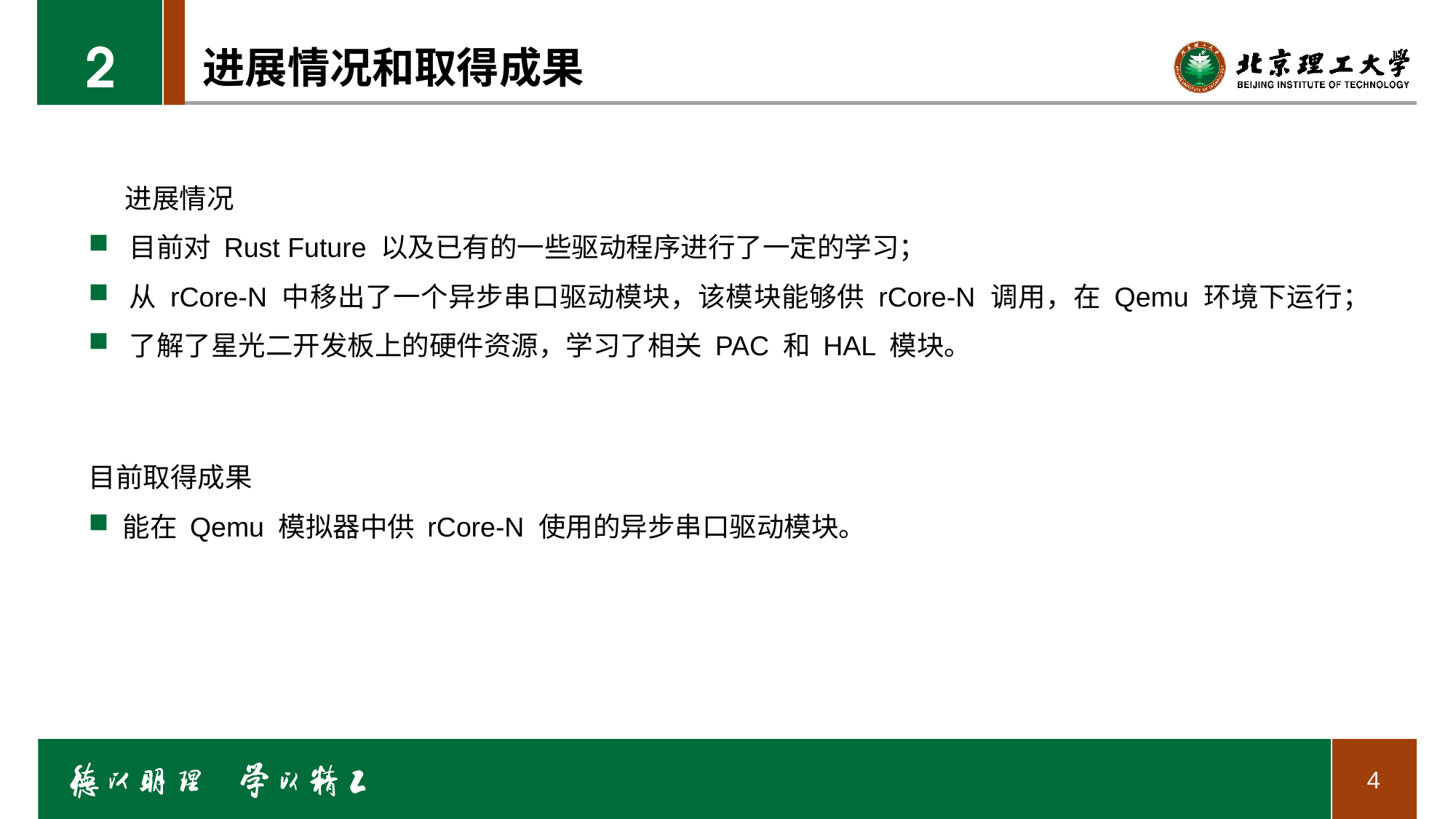

2
# 进展情况和取得成果

进展情况
目前对 Rust Future 以及已有的一些驱动程序进行了一定的学习；
从 rCore-N 中移出了一个异步串口驱动模块，该模块能够供 rCore-N 调用，在 Qemu 环境下运行；
了解了星光二开发板上的硬件资源，学习了相关 PAC 和 HAL 模块。

目前取得成果
能在 Qemu 模拟器中供 rCore-N 使用的异步串口驱动模块。